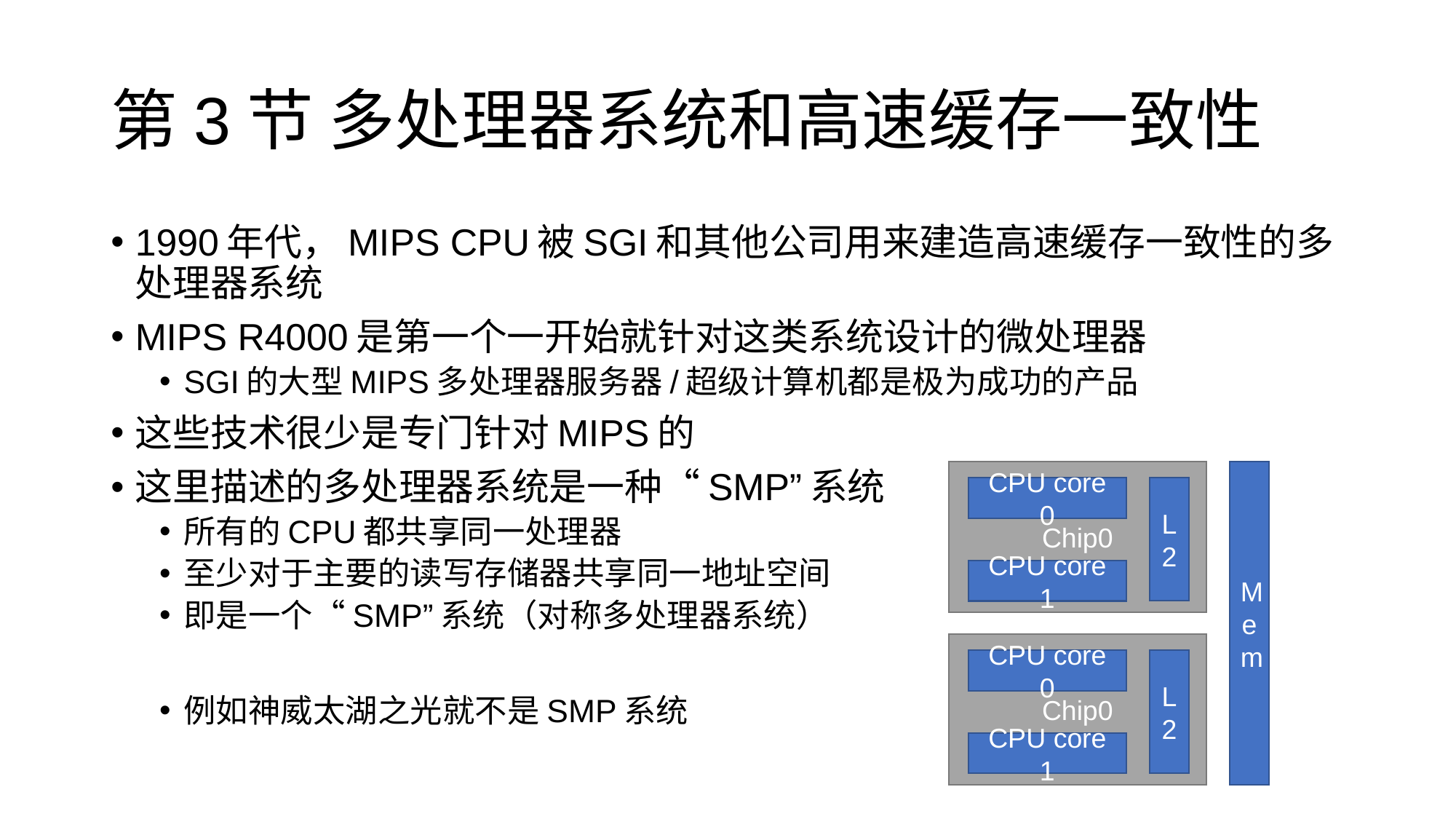

# 第3节 多处理器系统和高速缓存一致性
1990年代，MIPS CPU被SGI和其他公司用来建造高速缓存一致性的多处理器系统
MIPS R4000是第一个一开始就针对这类系统设计的微处理器
SGI的大型MIPS多处理器服务器/超级计算机都是极为成功的产品
这些技术很少是专门针对MIPS的
这里描述的多处理器系统是一种“SMP”系统
所有的CPU都共享同一处理器
至少对于主要的读写存储器共享同一地址空间
即是一个“SMP”系统（对称多处理器系统）

例如神威太湖之光就不是SMP系统

Chip0
L2
CPU core 0
CPU core 1
Mem
Chip0
L2
CPU core 0
CPU core 1